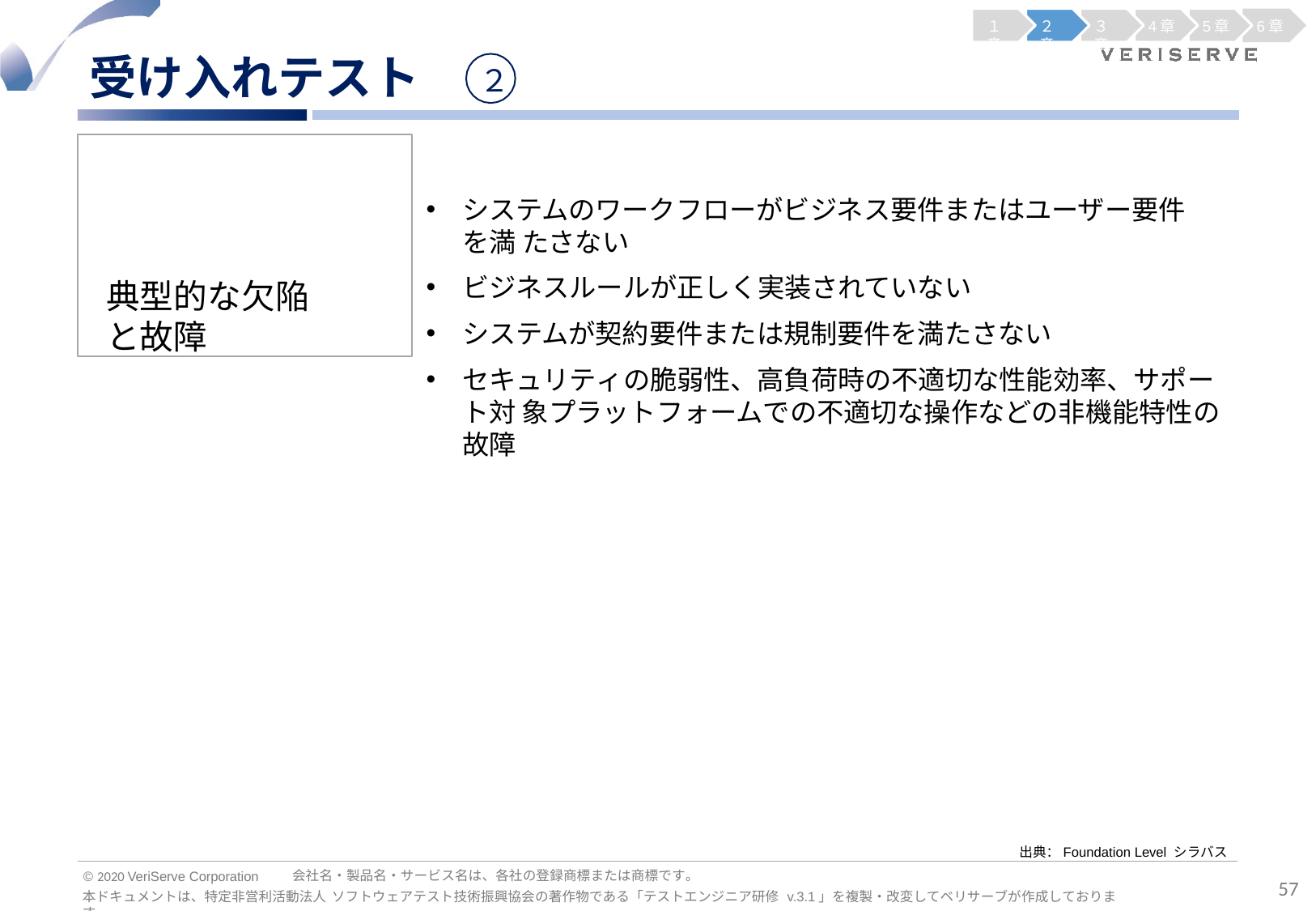

１章
２章
３章
4章
5章
6章
受け入れテスト

２

典型的な欠陥 と故障
システムのワークフローがビジネス要件またはユーザー要件を満 たさない
ビジネスルールが正しく実装されていない
システムが契約要件または規制要件を満たさない
セキュリティの脆弱性、高負荷時の不適切な性能効率、サポート対 象プラットフォームでの不適切な操作などの非機能特性の故障
出典：Foundation Level シラバス
会社名・製品名・サービス名は、各社の登録商標または商標です。
© 2020 VeriServe Corporation
57
本ドキュメントは、特定非営利活動法人 ソフトウェアテスト技術振興協会の著作物である「テストエンジニア研修 v.3.1」を複製・改変してベリサーブが作成しております。